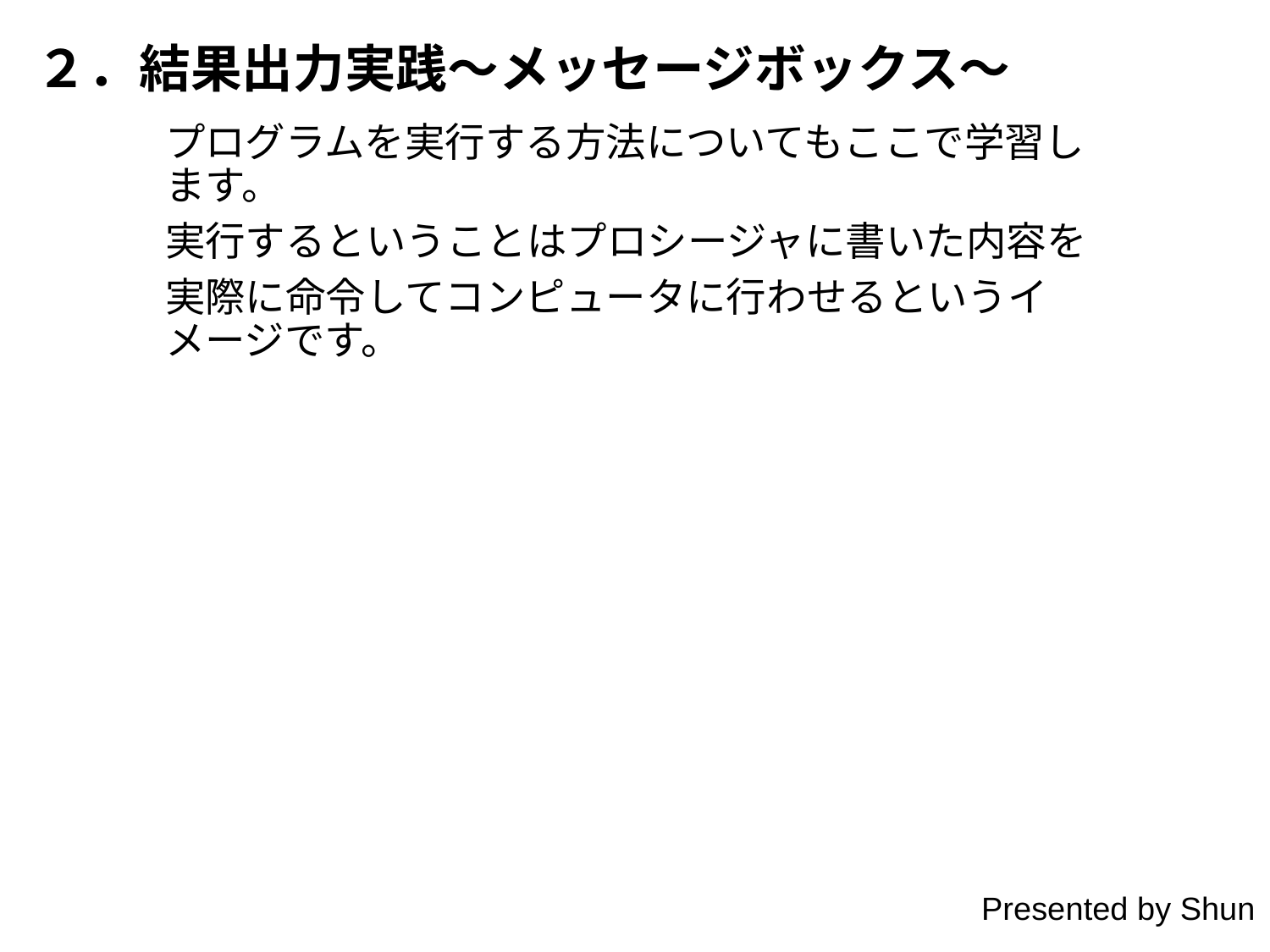

# ２．結果出力実践～メッセージボックス～
プログラムを実行する方法についてもここで学習します。
実行するということはプロシージャに書いた内容を
実際に命令してコンピュータに行わせるというイメージです。
Presented by Shun